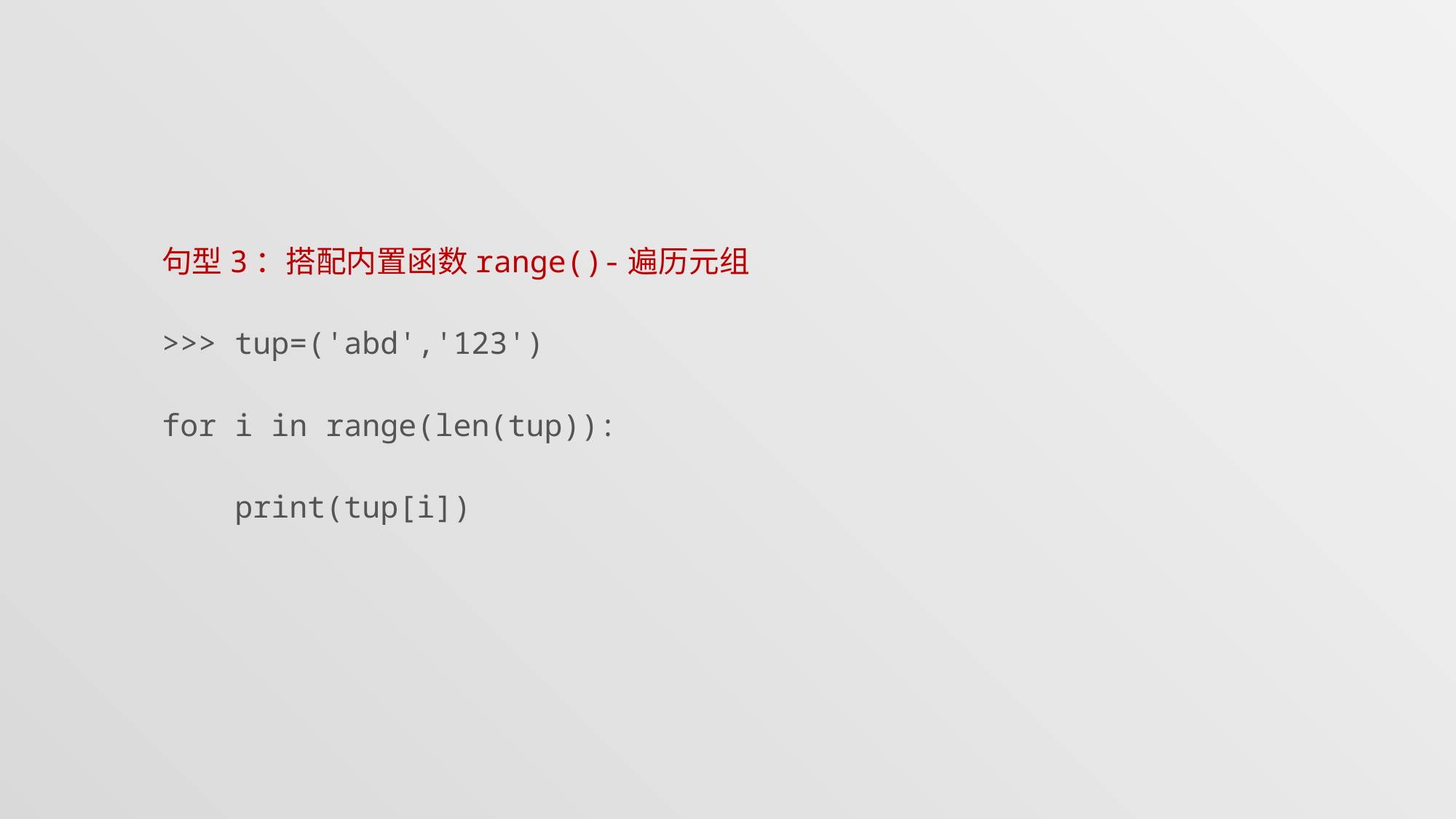

#
句型3：搭配内置函数range()-遍历元组
>>> tup=('abd','123')
for i in range(len(tup)):
    print(tup[i])